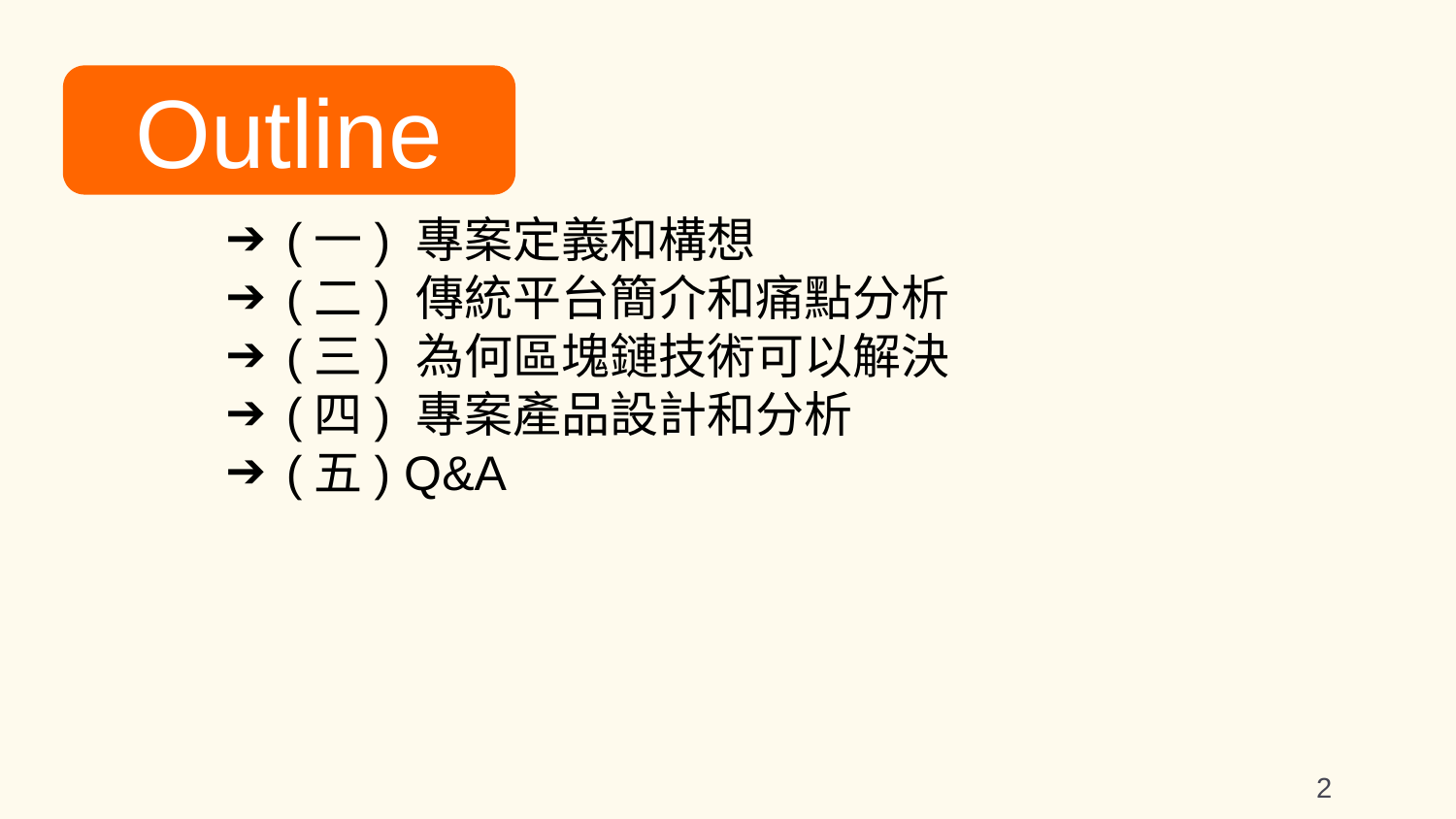

Outline
(一) 專案定義和構想
(二) 傳統平台簡介和痛點分析
(三) 為何區塊鏈技術可以解決
(四) 專案產品設計和分析
(五) Q&A

2